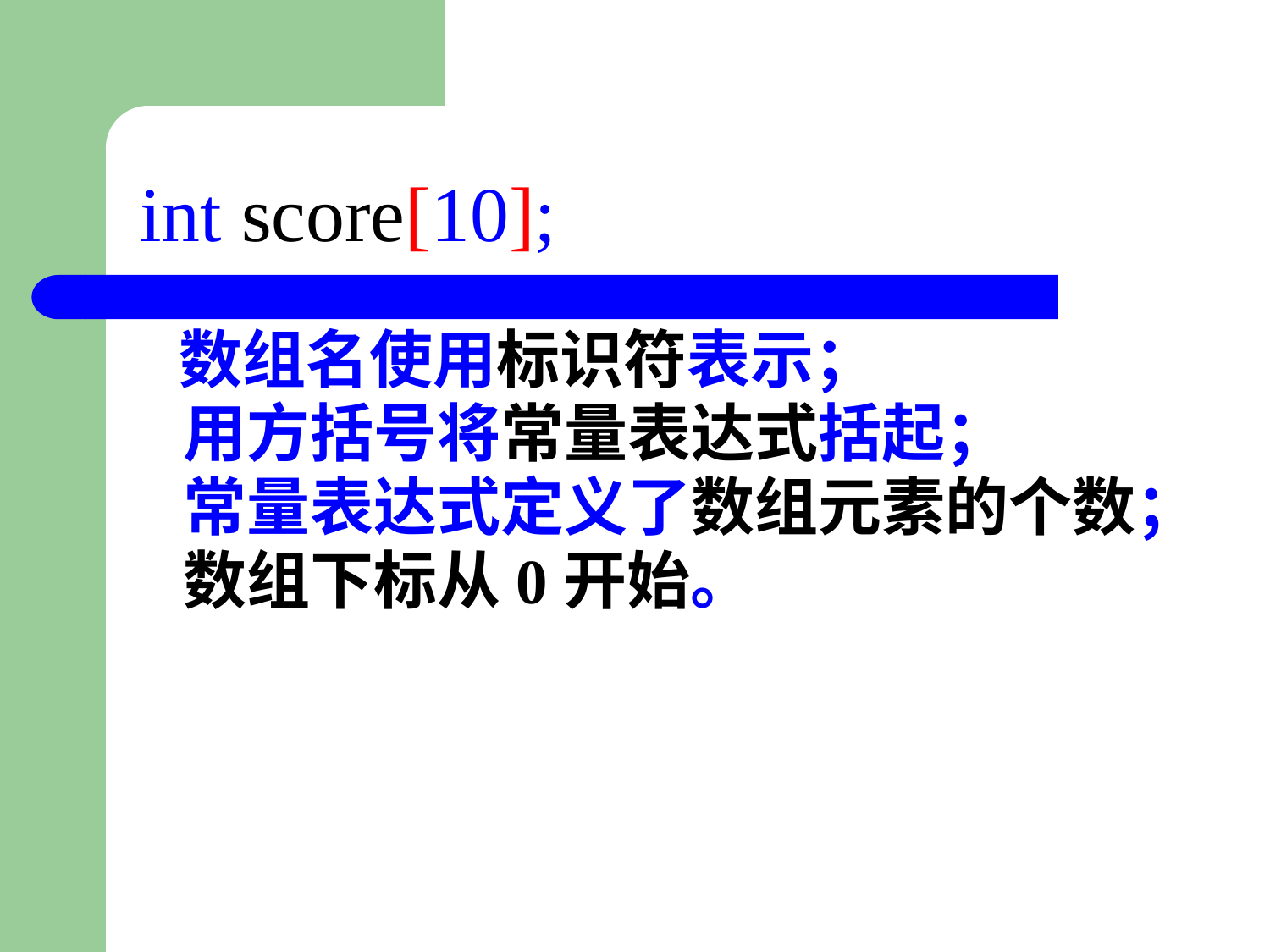

# int score[10];
  数组名使用标识符表示；
  用方括号将常量表达式括起；
  常量表达式定义了数组元素的个数；
  数组下标从0开始。